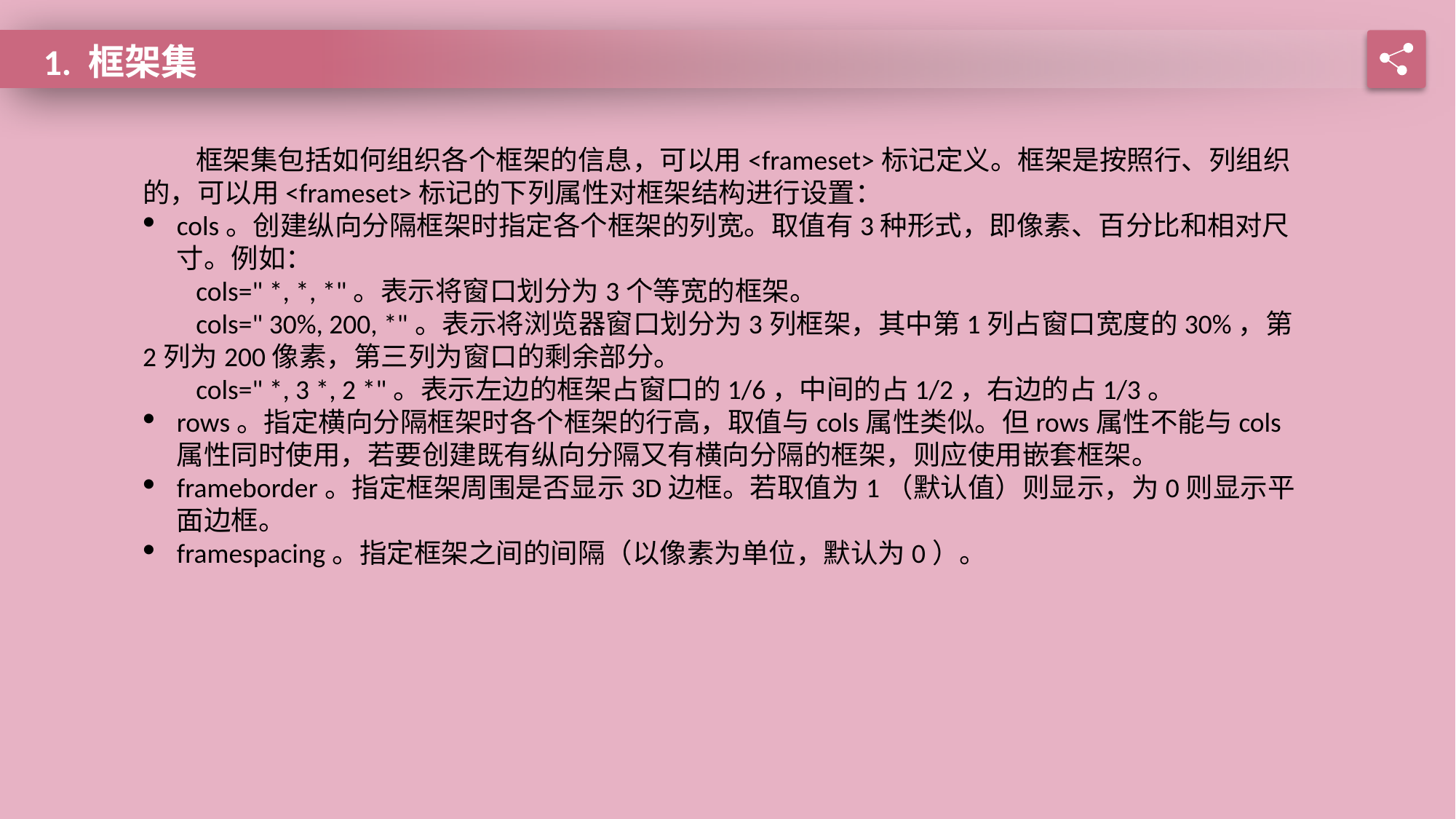

1. 框架集
框架集包括如何组织各个框架的信息，可以用<frameset>标记定义。框架是按照行、列组织的，可以用<frameset>标记的下列属性对框架结构进行设置：
cols。创建纵向分隔框架时指定各个框架的列宽。取值有3种形式，即像素、百分比和相对尺寸。例如：
cols=" *, *, *"。表示将窗口划分为3个等宽的框架。
cols=" 30%, 200, *"。表示将浏览器窗口划分为3列框架，其中第1列占窗口宽度的30%，第2列为200像素，第三列为窗口的剩余部分。
cols=" *, 3 *, 2 *"。表示左边的框架占窗口的1/6，中间的占1/2，右边的占1/3。
rows。指定横向分隔框架时各个框架的行高，取值与cols属性类似。但rows属性不能与cols属性同时使用，若要创建既有纵向分隔又有横向分隔的框架，则应使用嵌套框架。
frameborder。指定框架周围是否显示3D边框。若取值为1（默认值）则显示，为0则显示平面边框。
framespacing。指定框架之间的间隔（以像素为单位，默认为0）。